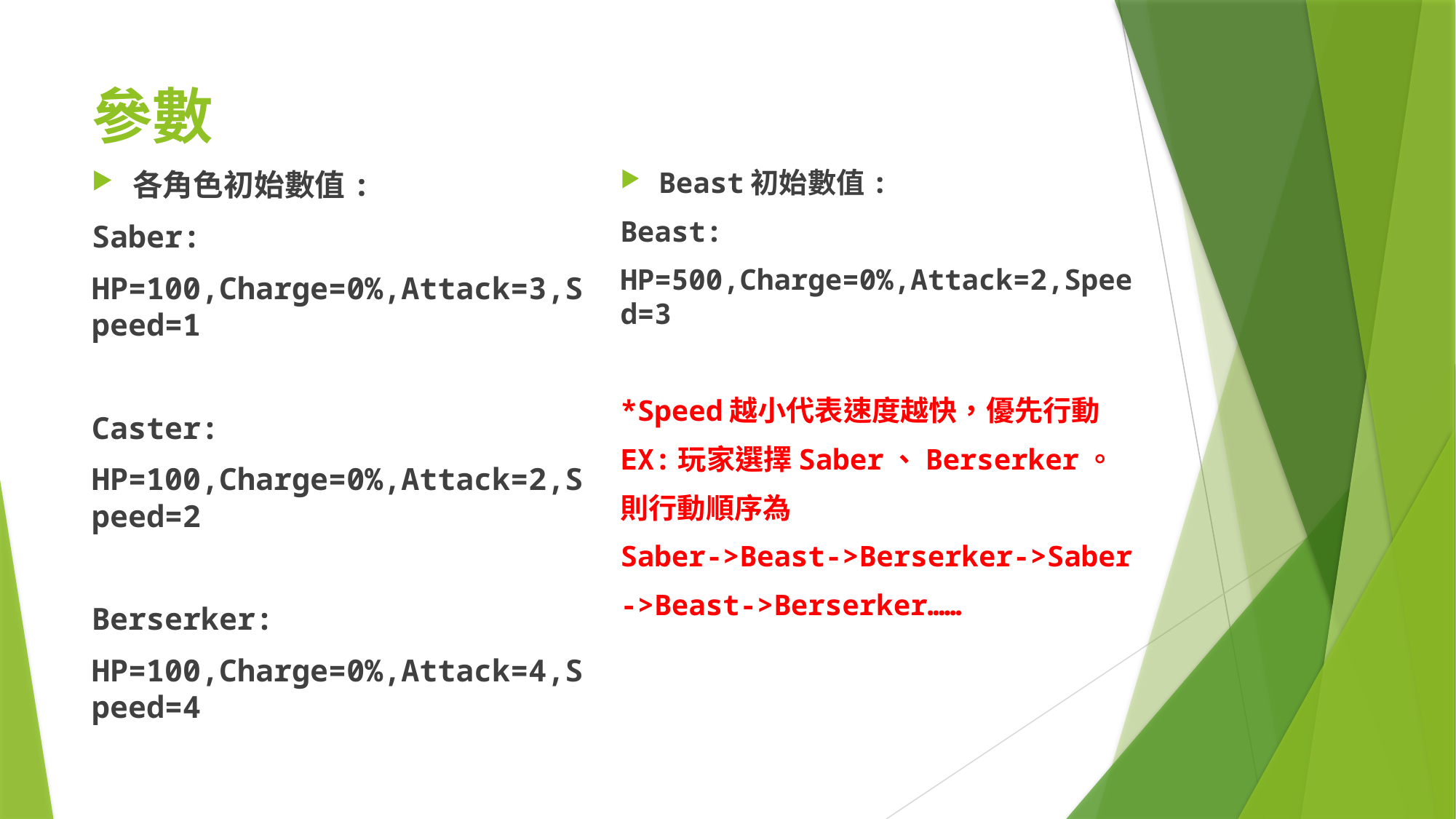

# 參數
Beast初始數值:
Beast:
HP=500,Charge=0%,Attack=2,Speed=3

*Speed越小代表速度越快，優先行動
EX:玩家選擇Saber、Berserker。
則行動順序為
Saber->Beast->Berserker->Saber
->Beast->Berserker……

各角色初始數值:
Saber:
HP=100,Charge=0%,Attack=3,Speed=1

Caster:
HP=100,Charge=0%,Attack=2,Speed=2

Berserker:
HP=100,Charge=0%,Attack=4,Speed=4